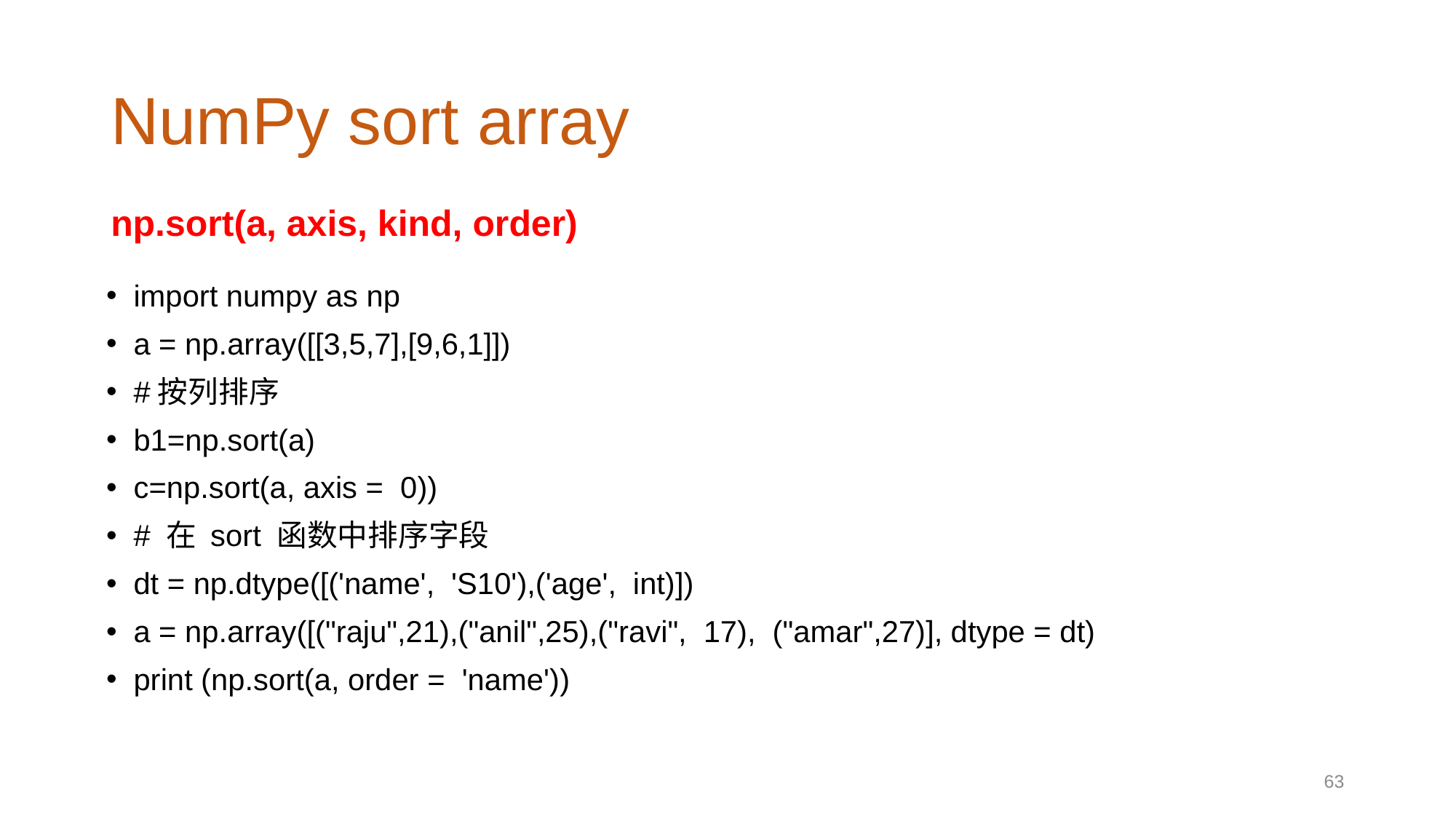

# NumPy sort array
np.sort(a, axis, kind, order)
import numpy as np
a = np.array([[3,5,7],[9,6,1]])
#按列排序
b1=np.sort(a)
c=np.sort(a, axis =  0))
# 在 sort 函数中排序字段
dt = np.dtype([('name',  'S10'),('age',  int)])
a = np.array([("raju",21),("anil",25),("ravi",  17),  ("amar",27)], dtype = dt)
print (np.sort(a, order =  'name'))

63